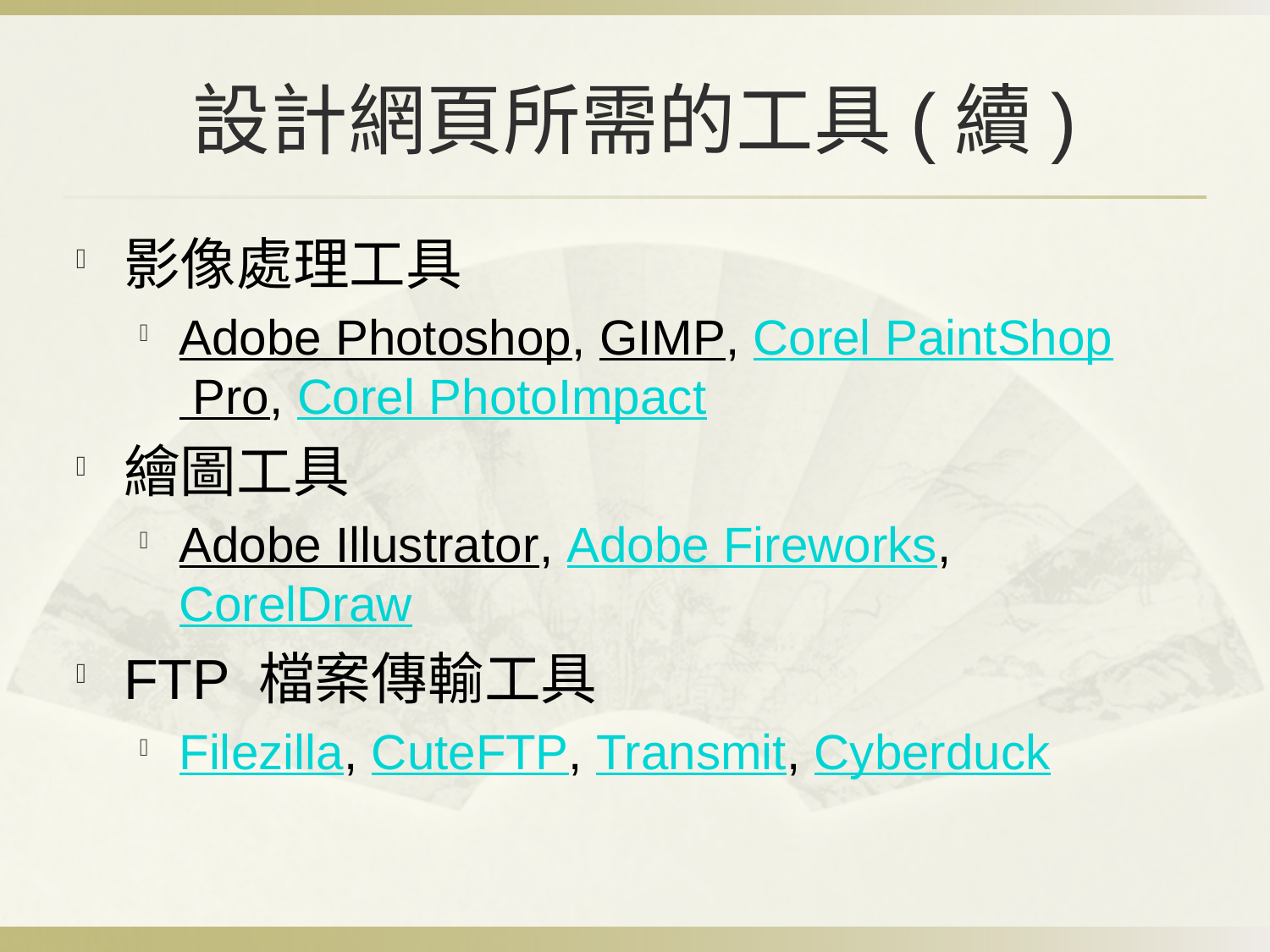

# 設計網頁所需的工具(續)
影像處理工具
Adobe Photoshop, GIMP, Corel PaintShop Pro, Corel PhotoImpact
繪圖工具
Adobe Illustrator, Adobe Fireworks, CorelDraw
FTP 檔案傳輸工具
Filezilla, CuteFTP, Transmit, Cyberduck